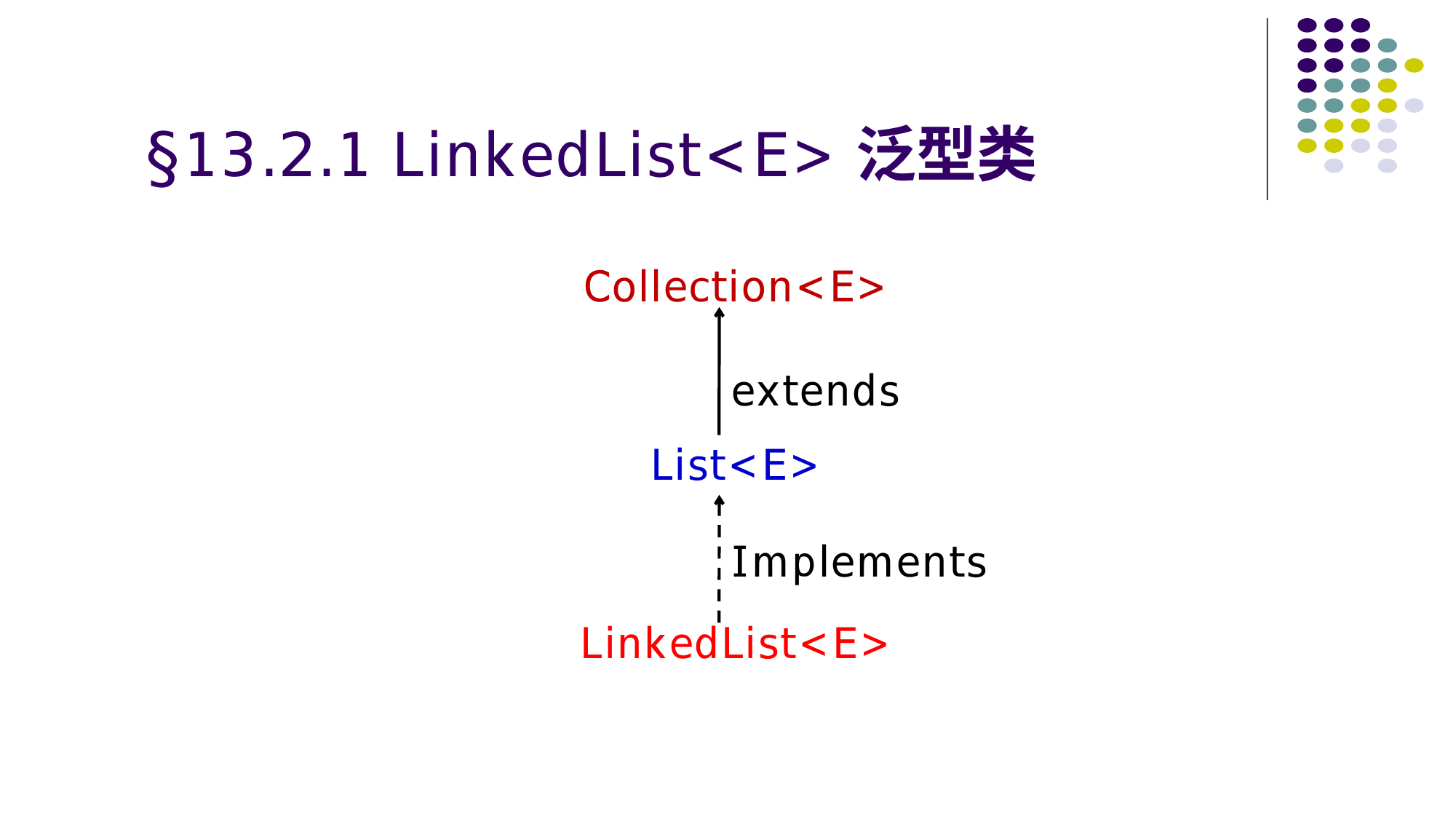

# §13.2.1 LinkedList<E>泛型类

Collection<E>

List<E>

LinkedList<E>
extends
Implements
22